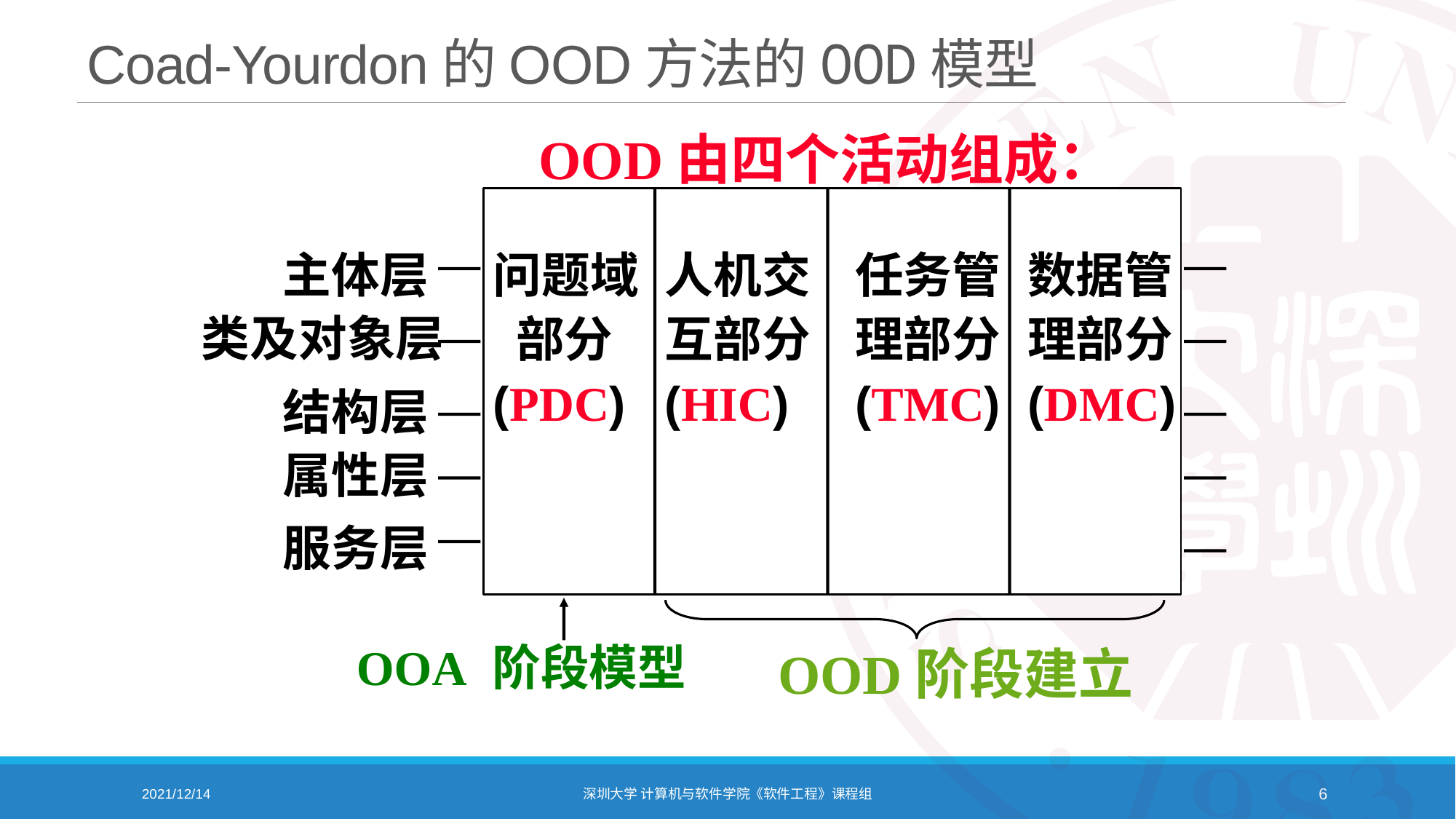

# Coad-Yourdon的OOD方法的OOD模型

OOD由四个活动组成：

问题域
 部分
(PDC)
人机交
互部分
(HIC)
任务管
理部分
(TMC)
数据管
理部分
(DMC)
主体层

类及对象层

结构层

属性层

服务层

OOD阶段建立
OOA 阶段模型
2021/12/14
深圳大学 计算机与软件学院《软件工程》课程组
6